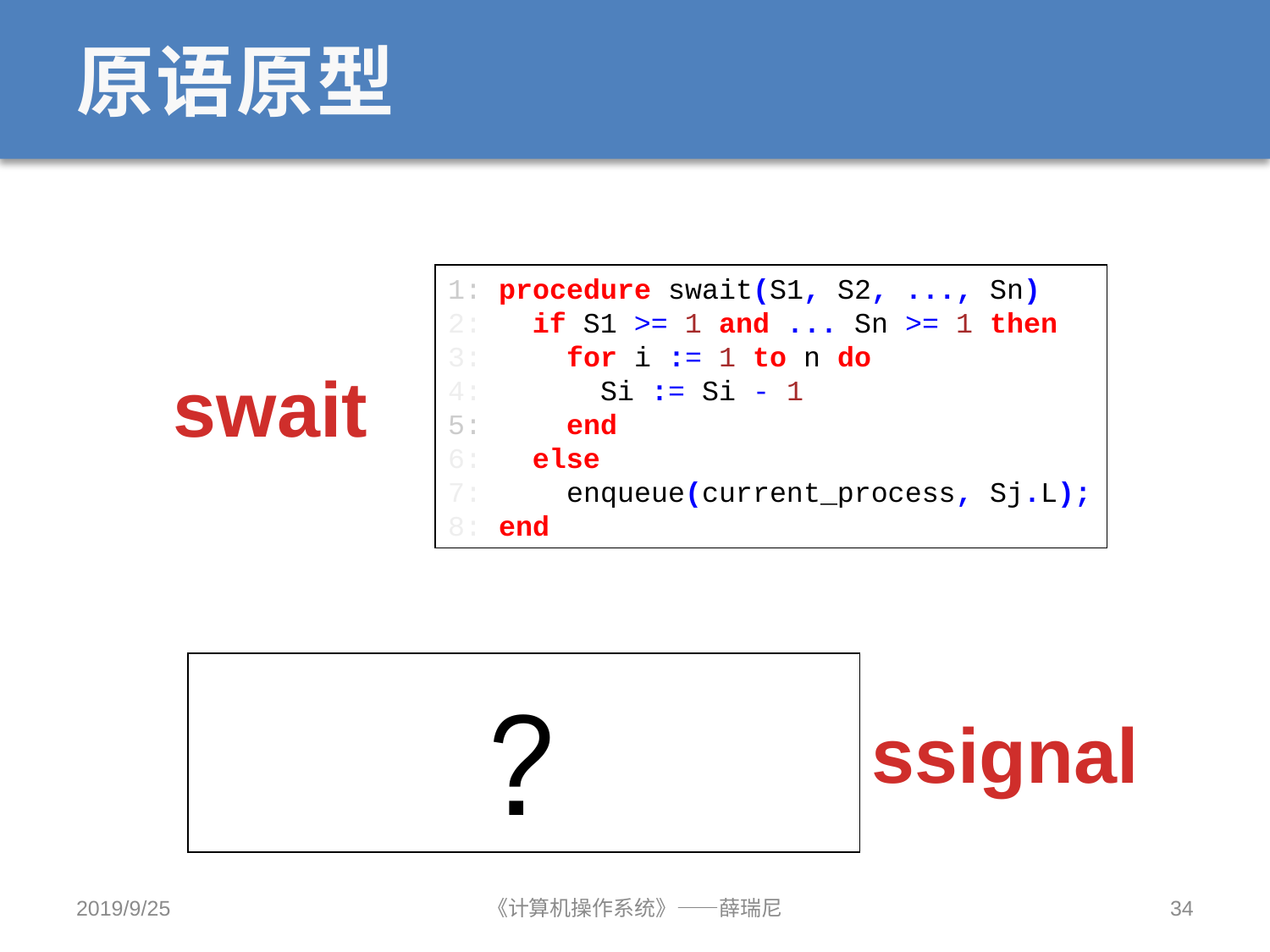

# 原语原型
1: procedure swait(S1, S2, ..., Sn)
2:   if S1 >= 1 and ... Sn >= 1 then
3:     for i := 1 to n do
4:       Si := Si - 1
5:     end
6:   else
7:     enqueue(current_process, Sj.L);
8: end
swait
?
ssignal
2019/9/25
《计算机操作系统》——薛瑞尼
34